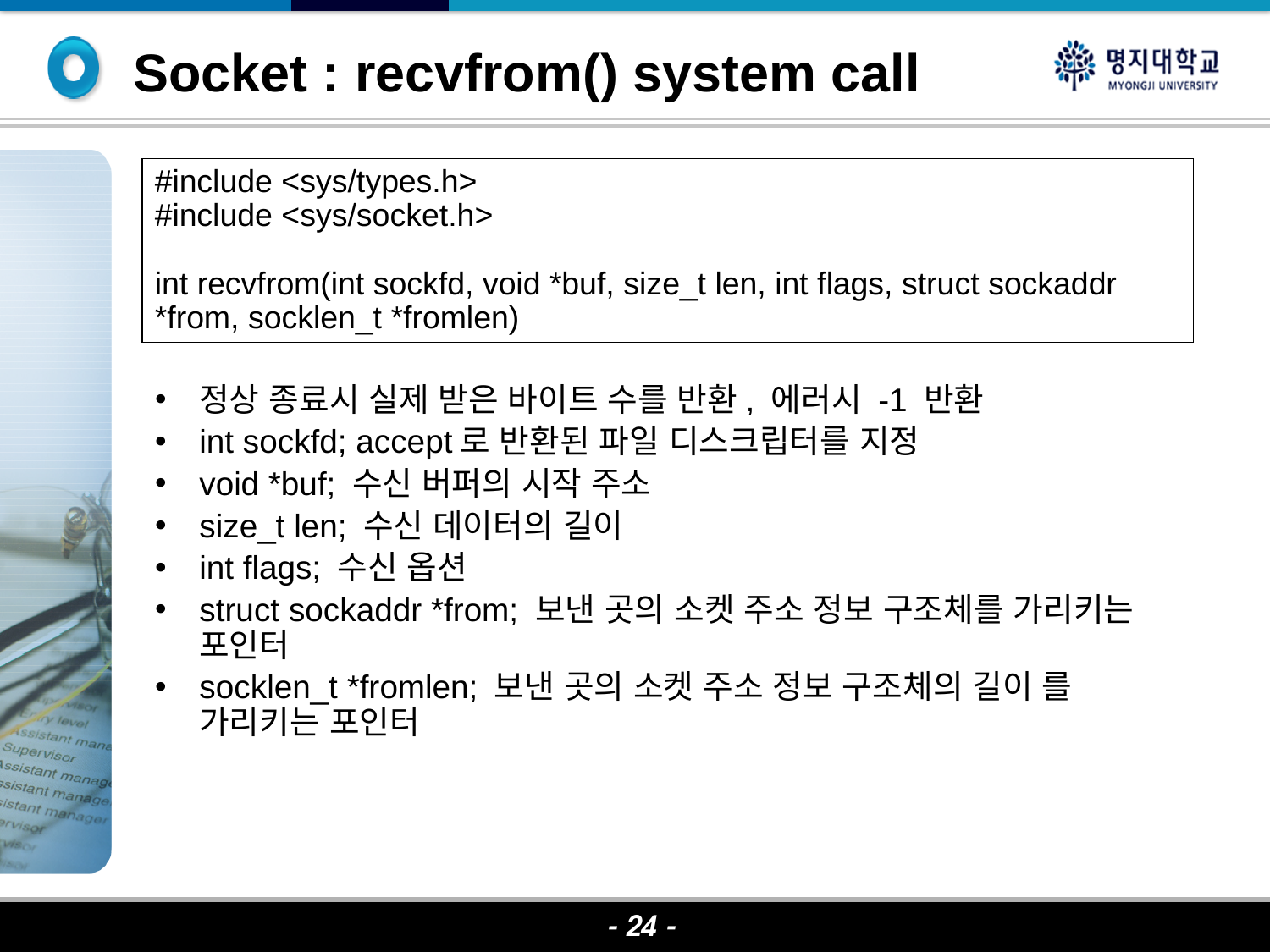

Socket : recvfrom() system call
#include <sys/types.h>
#include <sys/socket.h>

int recvfrom(int sockfd, void *buf, size_t len, int flags, struct sockaddr *from, socklen_t *fromlen)
정상 종료시 실제 받은 바이트 수를 반환, 에러시 -1 반환
int sockfd; accept로 반환된 파일 디스크립터를 지정
void *buf; 수신 버퍼의 시작 주소
size_t len; 수신 데이터의 길이
int flags; 수신 옵션
struct sockaddr *from; 보낸 곳의 소켓 주소 정보 구조체를 가리키는 포인터
socklen_t *fromlen; 보낸 곳의 소켓 주소 정보 구조체의 길이 를 가리키는 포인터
- 24 -